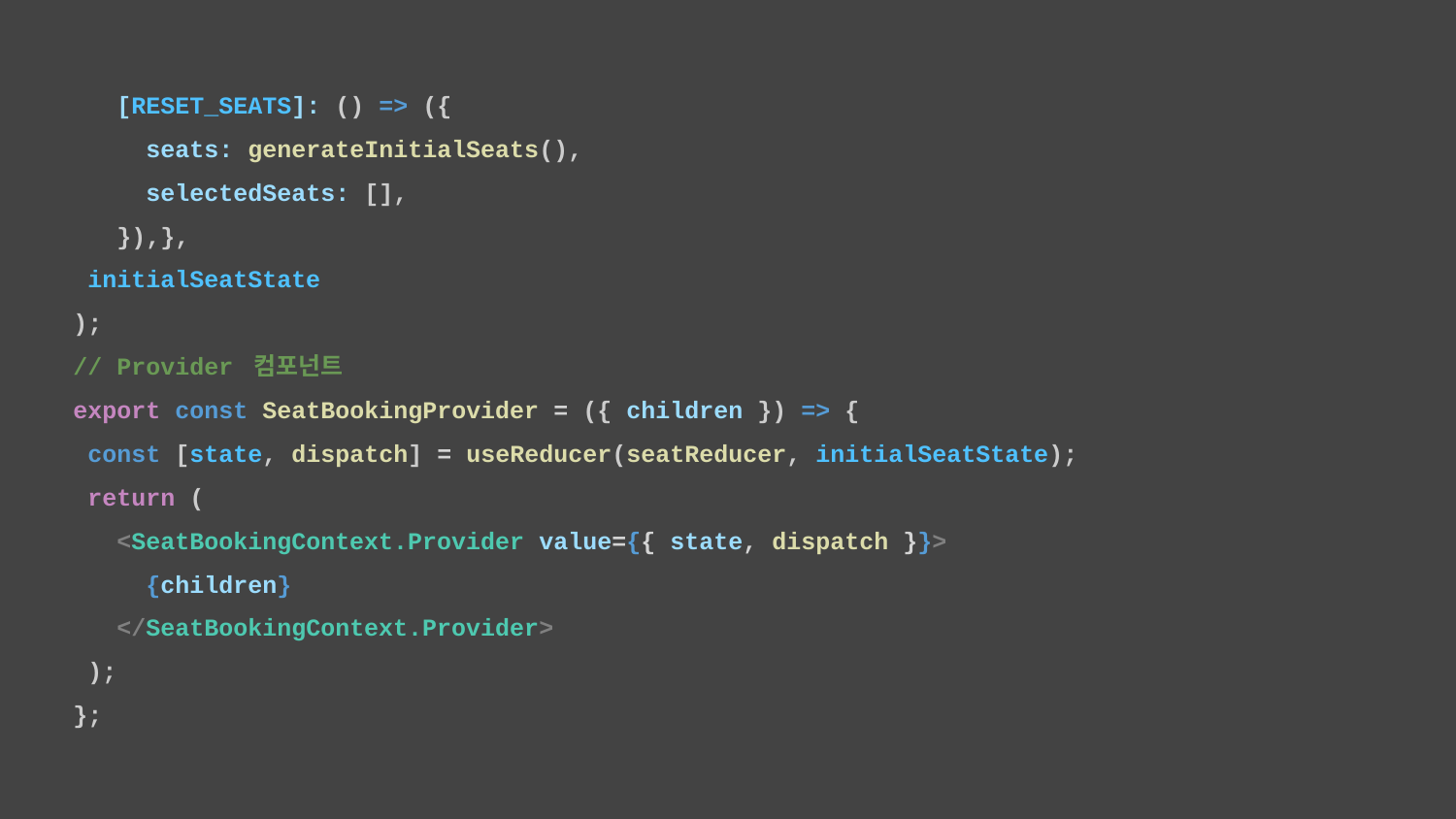

[RESET_SEATS]: () => ({
     seats: generateInitialSeats(),
     selectedSeats: [],
   }),},
 initialSeatState
);
// Provider 컴포넌트
export const SeatBookingProvider = ({ children }) => {
 const [state, dispatch] = useReducer(seatReducer, initialSeatState);
 return (
   <SeatBookingContext.Provider value={{ state, dispatch }}>
     {children}
   </SeatBookingContext.Provider>
 );
};